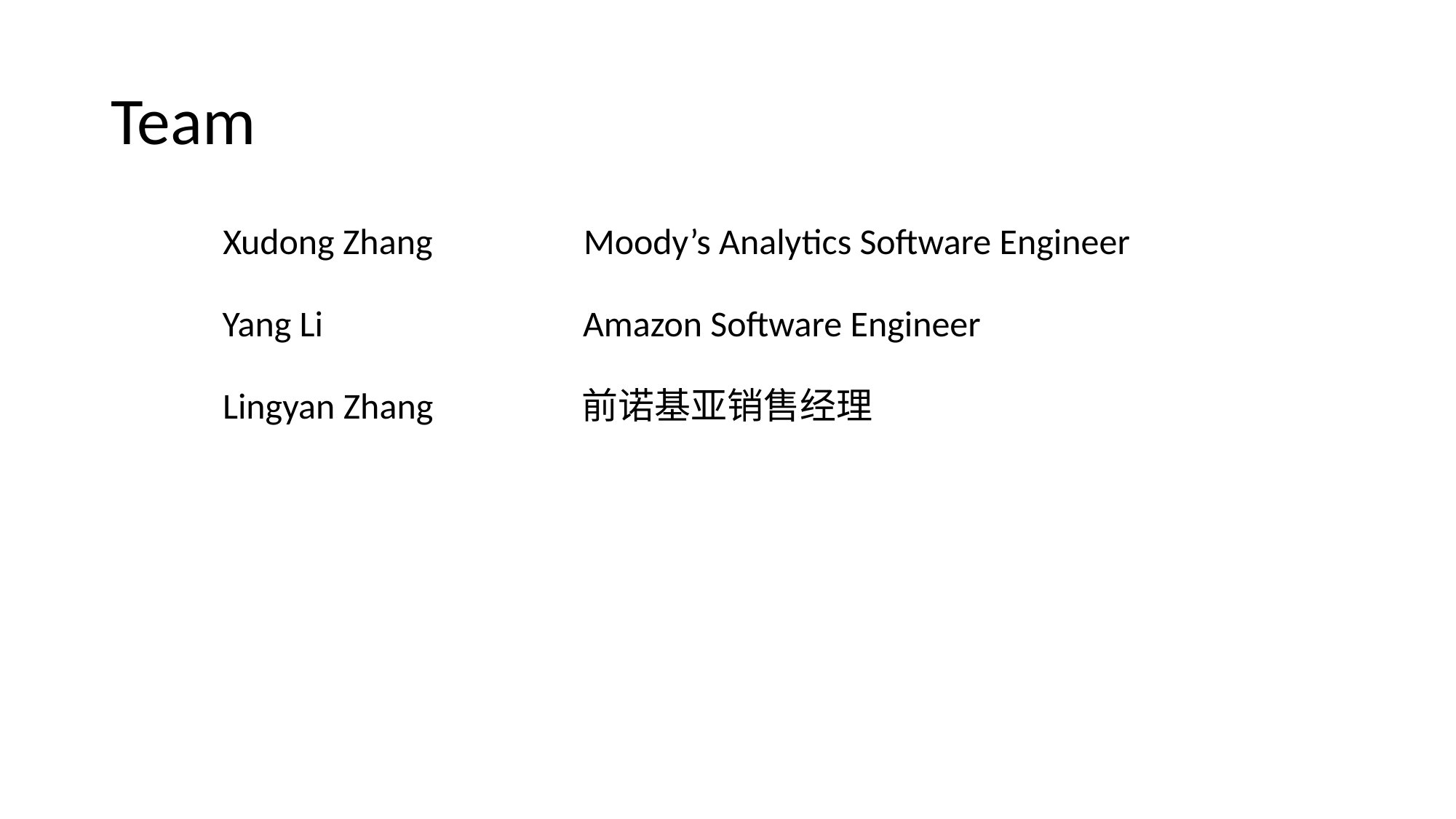

# Team
Moody’s Analytics Software Engineer
Xudong Zhang
Amazon Software Engineer
Yang Li
Lingyan Zhang
前诺基亚销售经理